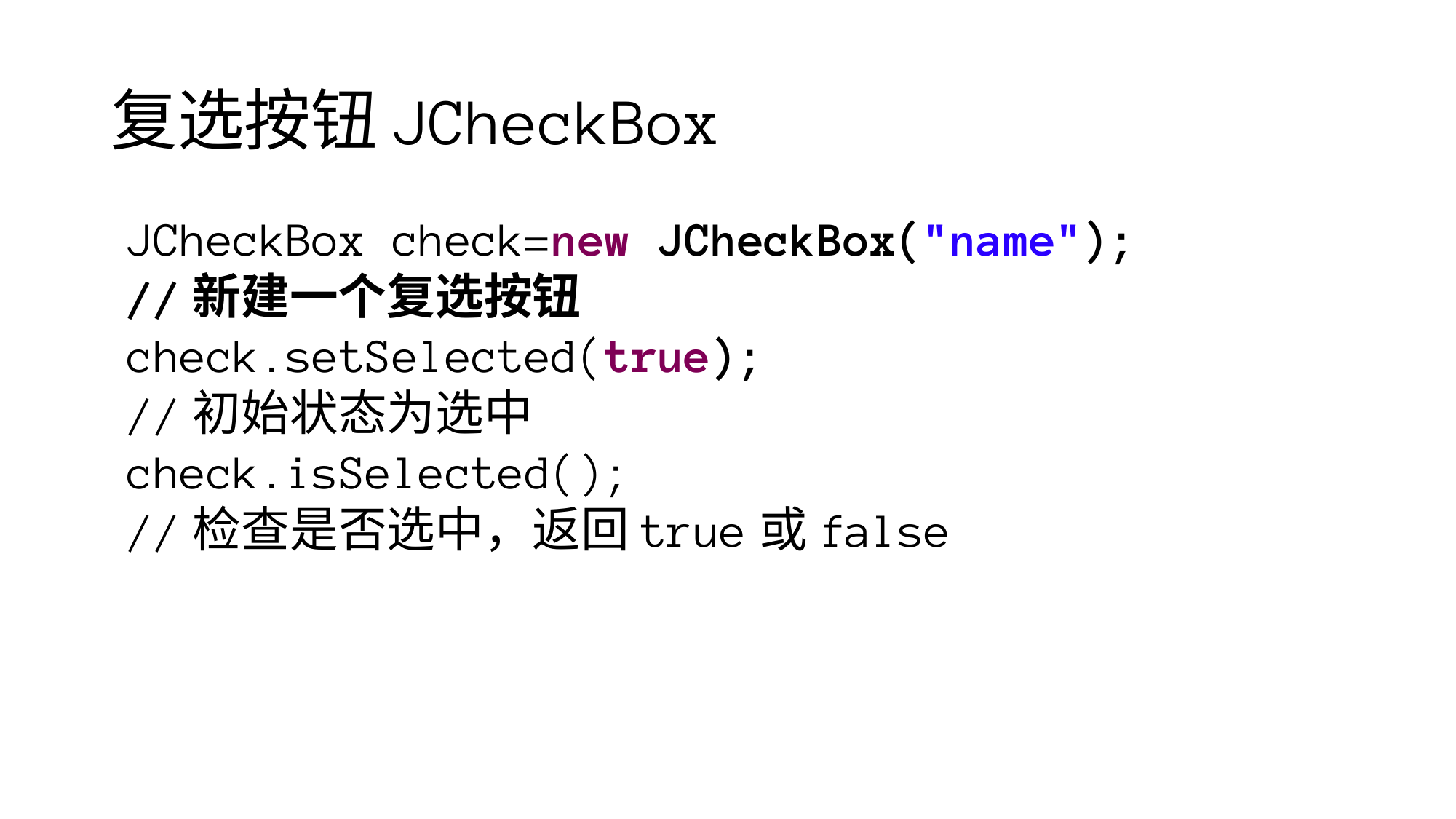

# 复选按钮JCheckBox
JCheckBox check=new JCheckBox("name");
//新建一个复选按钮
check.setSelected(true);
//初始状态为选中
check.isSelected();
//检查是否选中，返回true或false